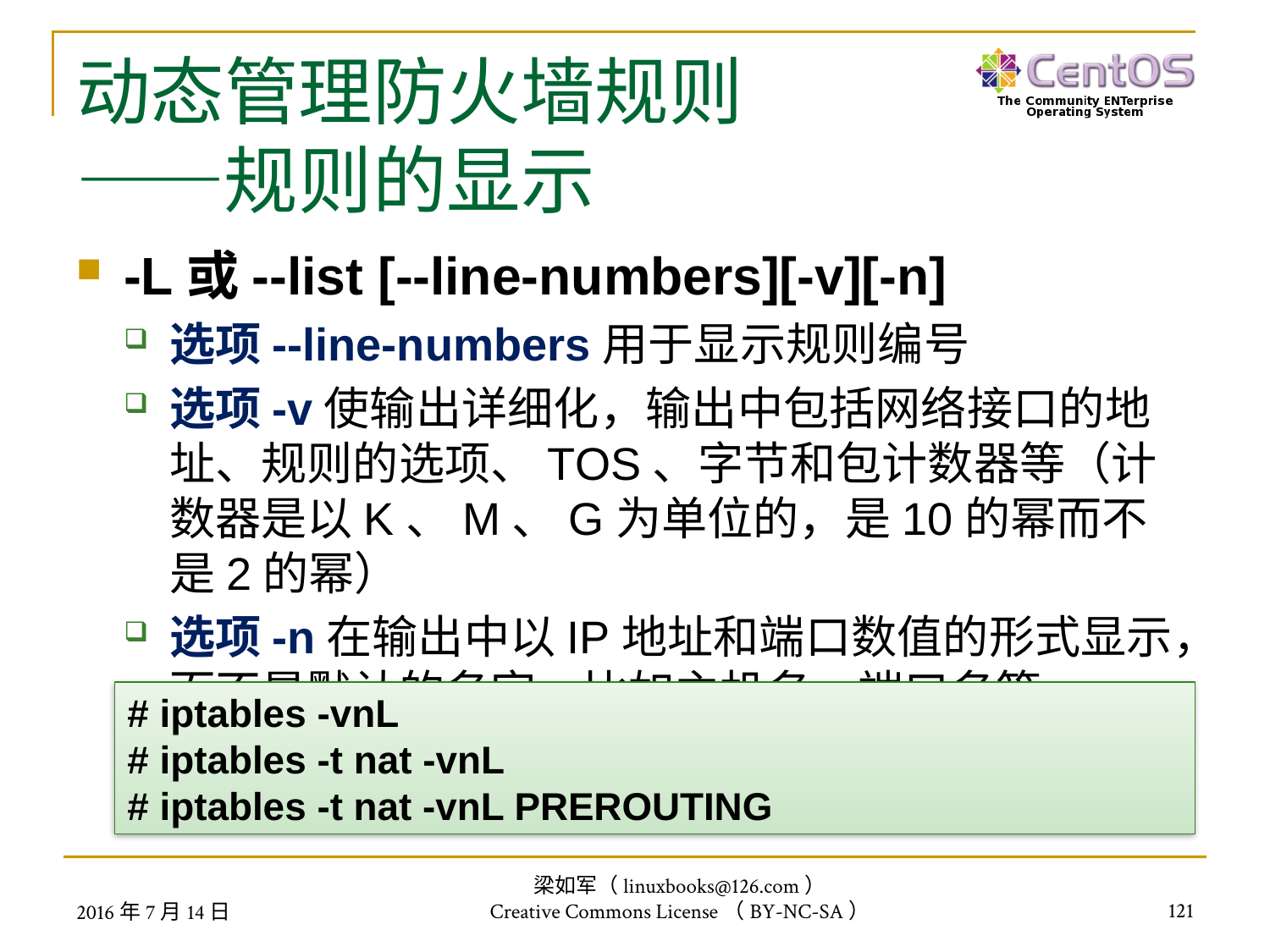

# 动态管理防火墙规则 ——规则的显示
-L或--list [--line-numbers][-v][-n]
选项--line-numbers用于显示规则编号
选项-v使输出详细化，输出中包括网络接口的地址、规则的选项、TOS、字节和包计数器等（计数器是以K、M、G为单位的，是10的幂而不是2的幂）
选项-n在输出中以IP地址和端口数值的形式显示，而不是默认的名字，比如主机名、端口名等
# iptables -vnL
# iptables -t nat -vnL
# iptables -t nat -vnL PREROUTING
梁如军（linuxbooks@126.com）
Creative Commons License（BY-NC-SA）
2016年7月14日
121